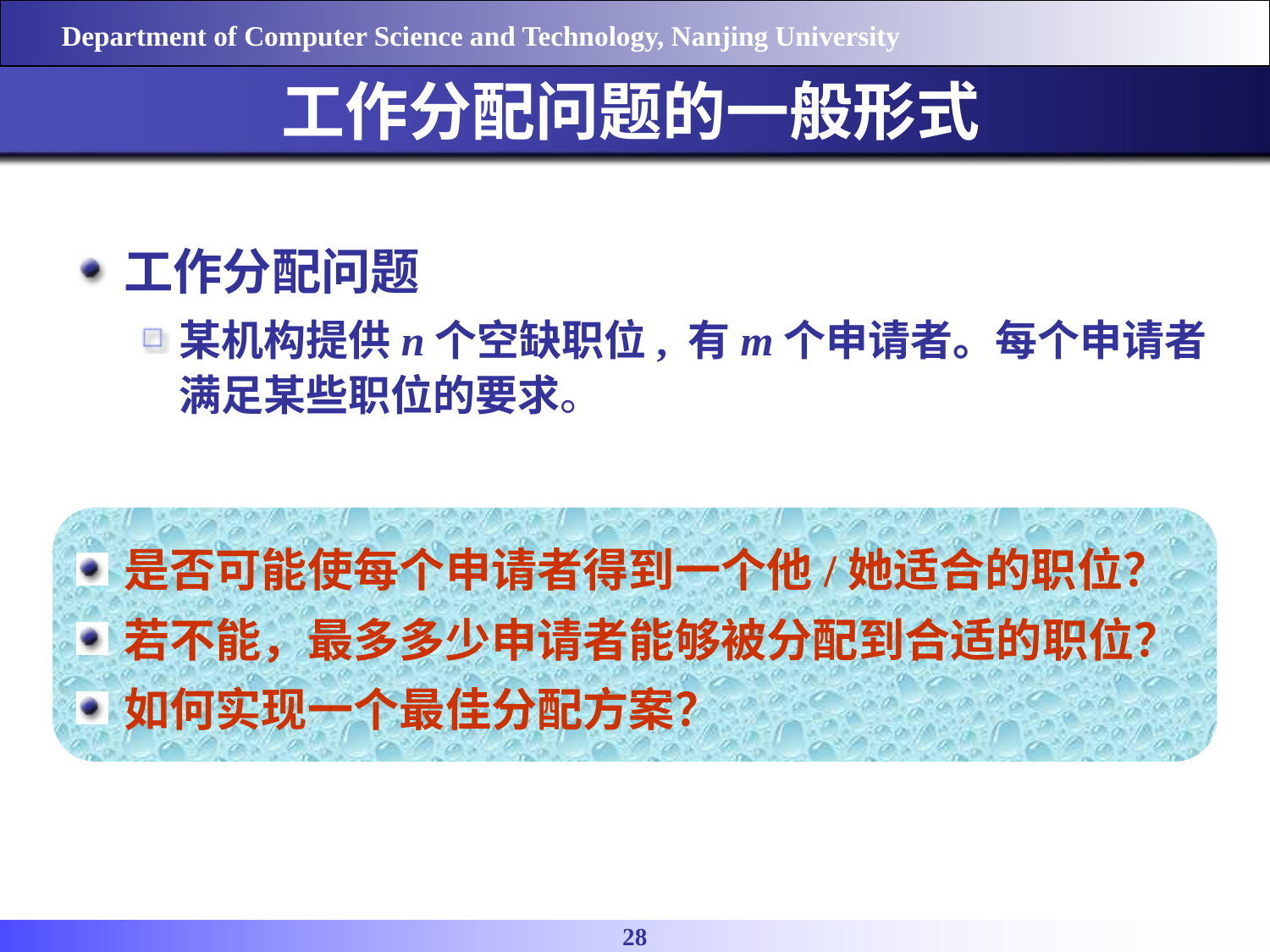

# 工作分配问题的一般形式
工作分配问题
某机构提供n个空缺职位, 有m个申请者。每个申请者满足某些职位的要求。

是否可能使每个申请者得到一个他/她适合的职位？
若不能，最多多少申请者能够被分配到合适的职位？
如何实现一个最佳分配方案？